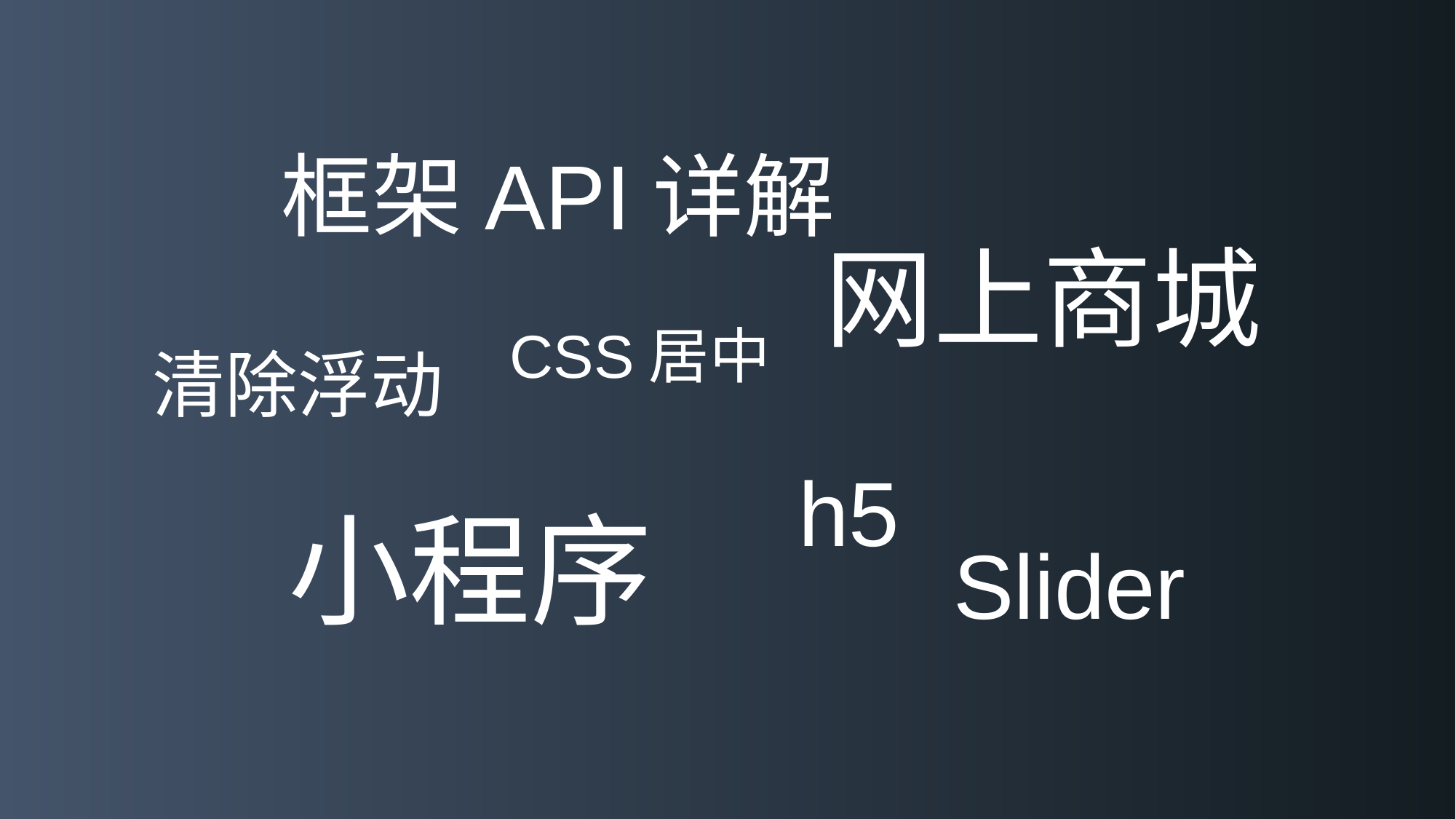

框架API详解
网上商城
# CSS居中
清除浮动

h5
小程序
Slider